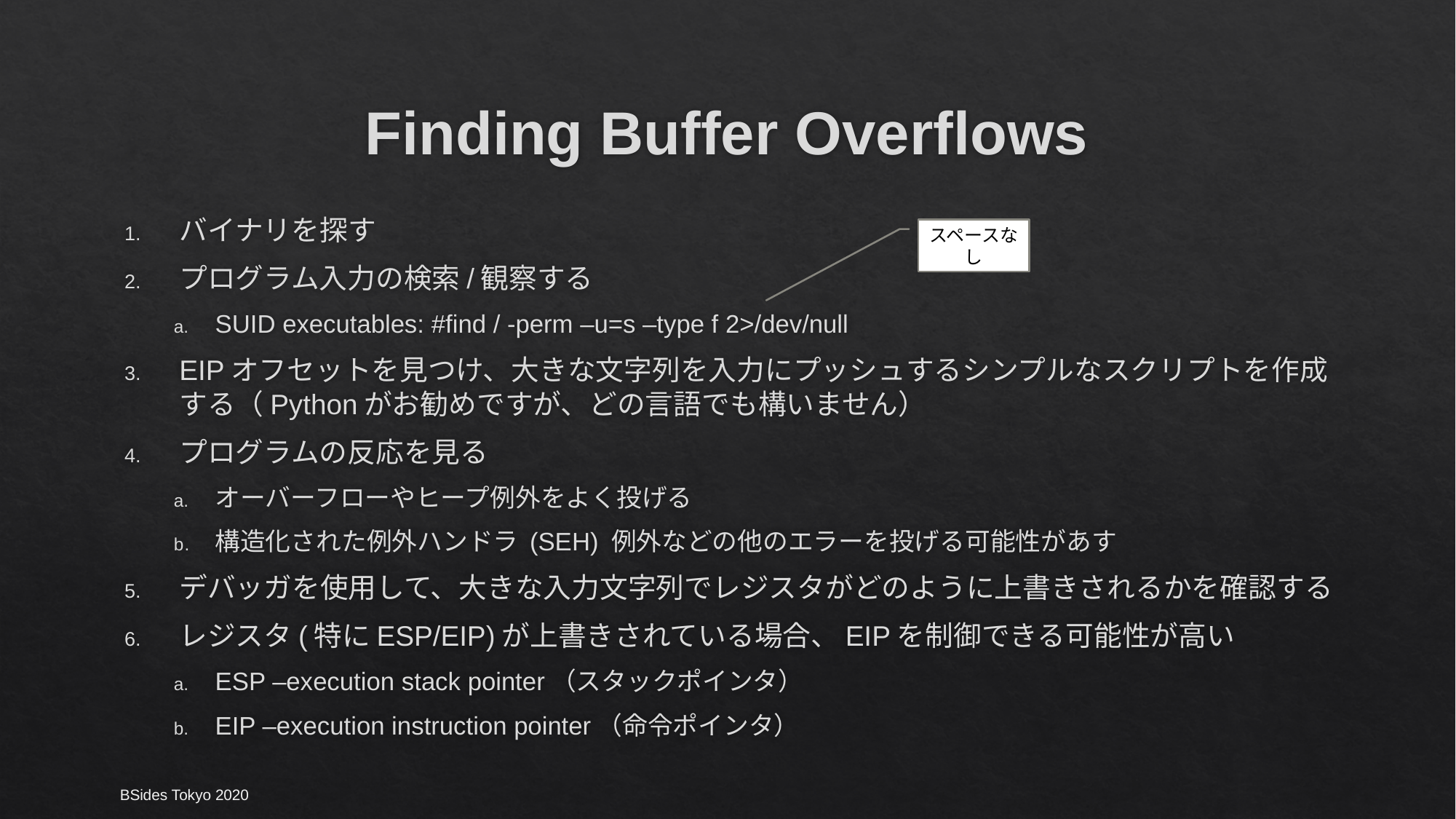

# Finding Buffer Overflows
バイナリを探す
プログラム入力の検索/観察する
SUID executables: #find / -perm –u=s –type f 2>/dev/null
EIPオフセットを見つけ、大きな文字列を入力にプッシュするシンプルなスクリプトを作成する（Pythonがお勧めですが、どの言語でも構いません）
プログラムの反応を見る
オーバーフローやヒープ例外をよく投げる
構造化された例外ハンドラ (SEH) 例外などの他のエラーを投げる可能性があす
デバッガを使用して、大きな入力文字列でレジスタがどのように上書きされるかを確認する
レジスタ(特にESP/EIP)が上書きされている場合、EIPを制御できる可能性が高い
ESP –execution stack pointer（スタックポインタ）
EIP –execution instruction pointer（命令ポインタ）

スペースなし
BSides Tokyo 2020